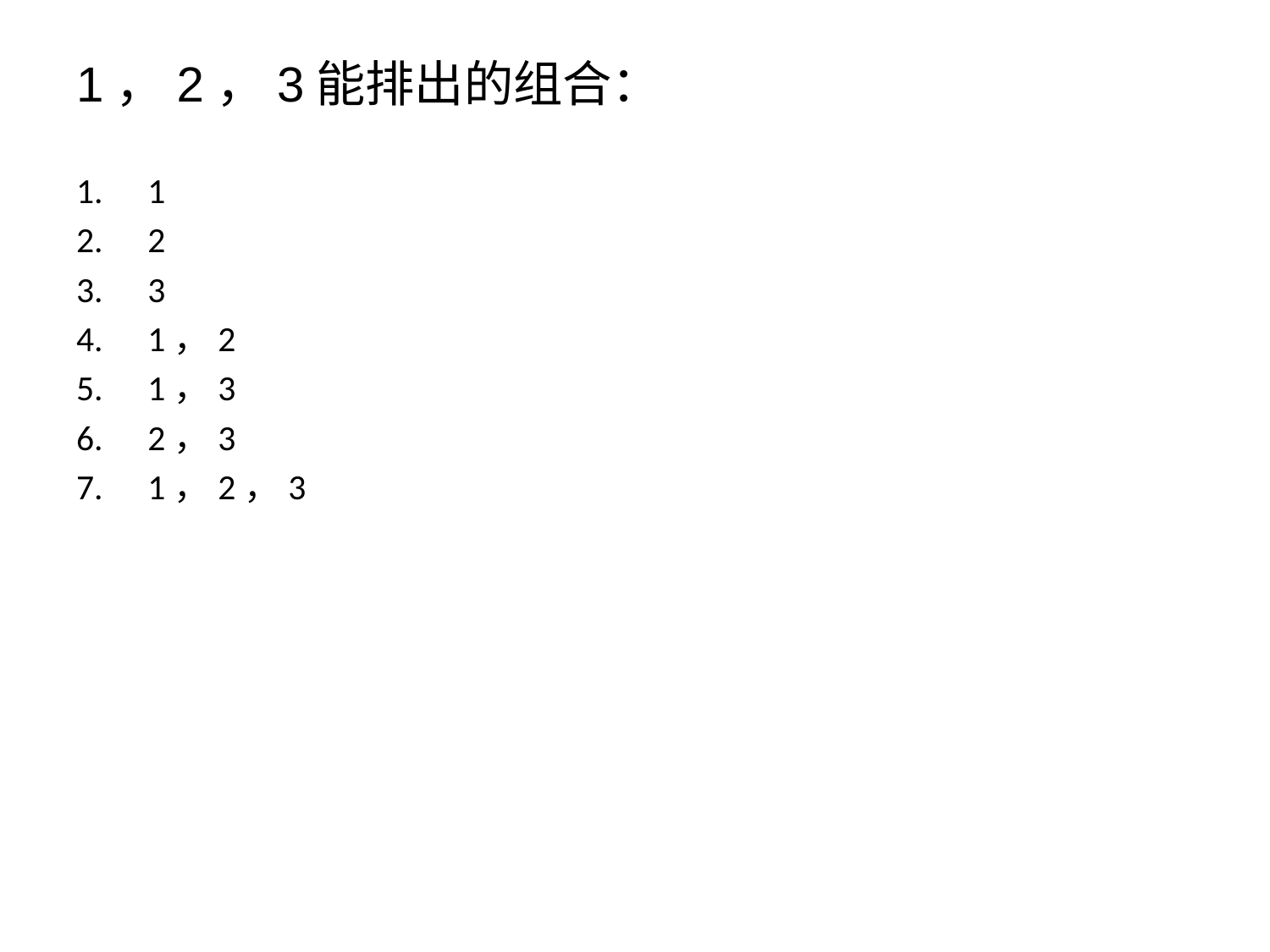

1，2，3能排出的组合：

1
2
3
1，2
1，3
2，3
1，2，3